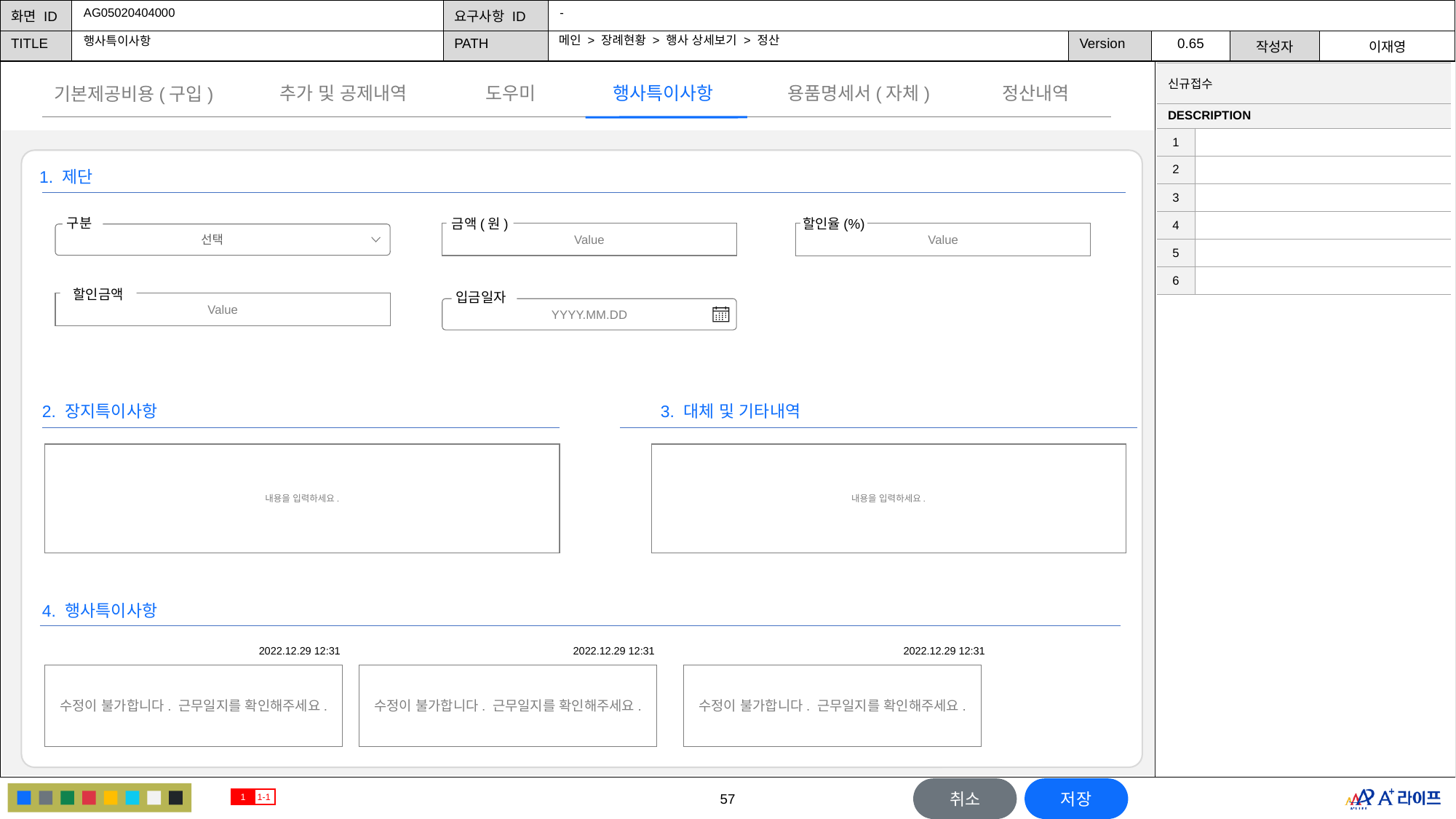

AG05020404000
-
메인 > 장례현황 > 행사 상세보기 > 정산
행사특이사항
| 신규접수 |  |
| --- | --- |
| DESCRIPTION |  |
| 1 |  |
| 2 |  |
| 3 |  |
| 4 |  |
| 5 |  |
| 6 |  |
도우미
용품명세서(자체)
행사특이사항
추가 및 공제내역
정산내역
기본제공비용(구입)

1. 제단
구분
선택

금액(원)
Value
할인율(%)
Value
할인금액
Value
입금일자
YYYY.MM.DD

2. 장지특이사항
3. 대체 및 기타내역
내용을 입력하세요.
내용을 입력하세요.
4. 행사특이사항
2022.12.29 12:31
2022.12.29 12:31
2022.12.29 12:31
수정이 불가합니다. 근무일지를 확인해주세요.
수정이 불가합니다. 근무일지를 확인해주세요.
수정이 불가합니다. 근무일지를 확인해주세요.
취소
저장
1
1-1